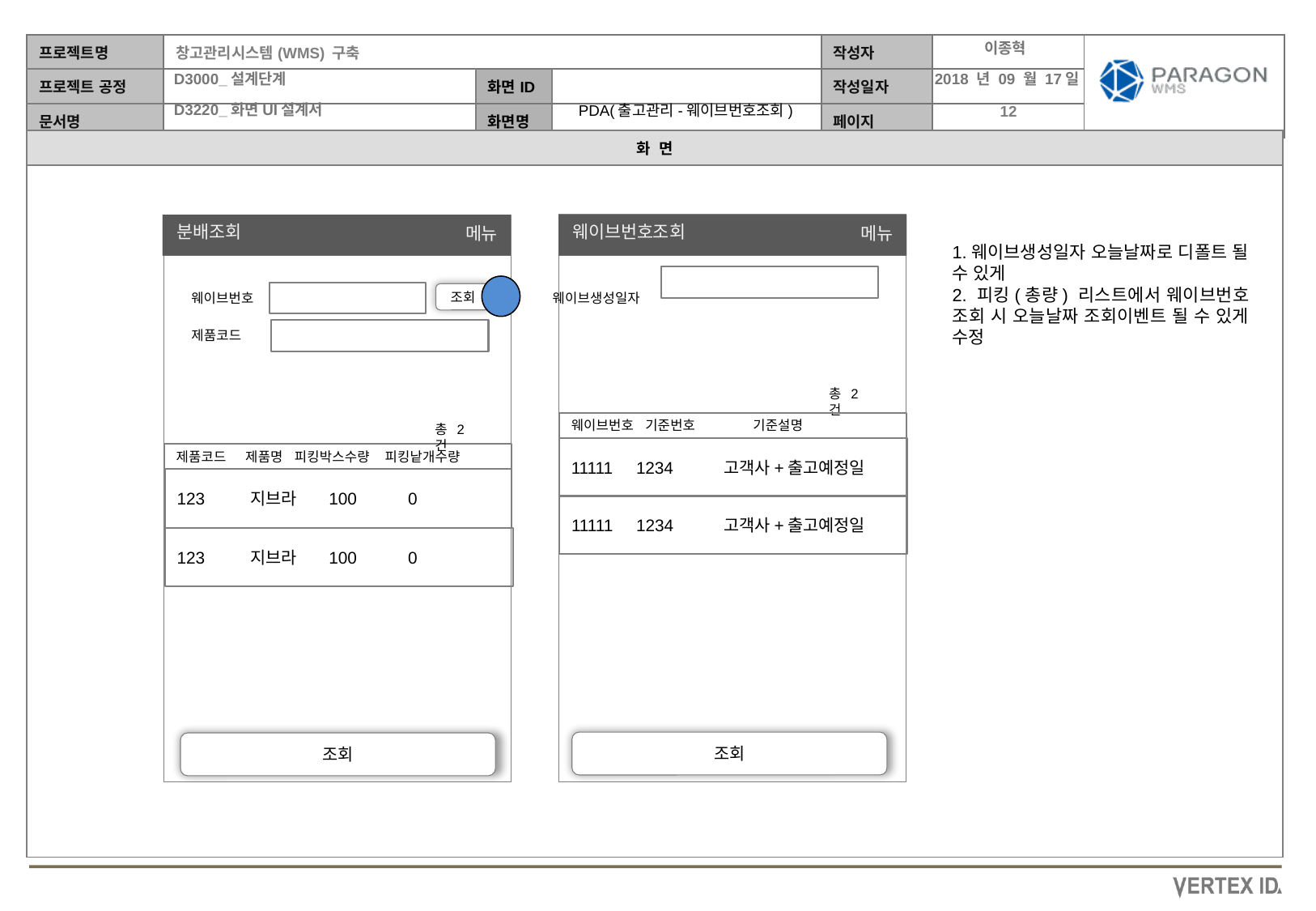

이종혁
2018 년 09 월 17일
PDA(출고관리-웨이브번호조회)

웨이브번호조회

분배조회
메뉴
메뉴
1.웨이브생성일자 오늘날짜로 디폴트 될 수 있게
2. 피킹(총량) 리스트에서 웨이브번호 조회 시 오늘날짜 조회이벤트 될 수 있게 수정

   웨이브생성일자

웨이브번호
조회

제품코드
총2건
웨이브번호   기준번호               기준설명
총2건
11111     1234          고객사+출고예정일
제품코드     제품명   피킹박스수량    피킹낱개수량
123         지브라      100           0
11111     1234          고객사+출고예정일
123         지브라      100           0
조회
조회